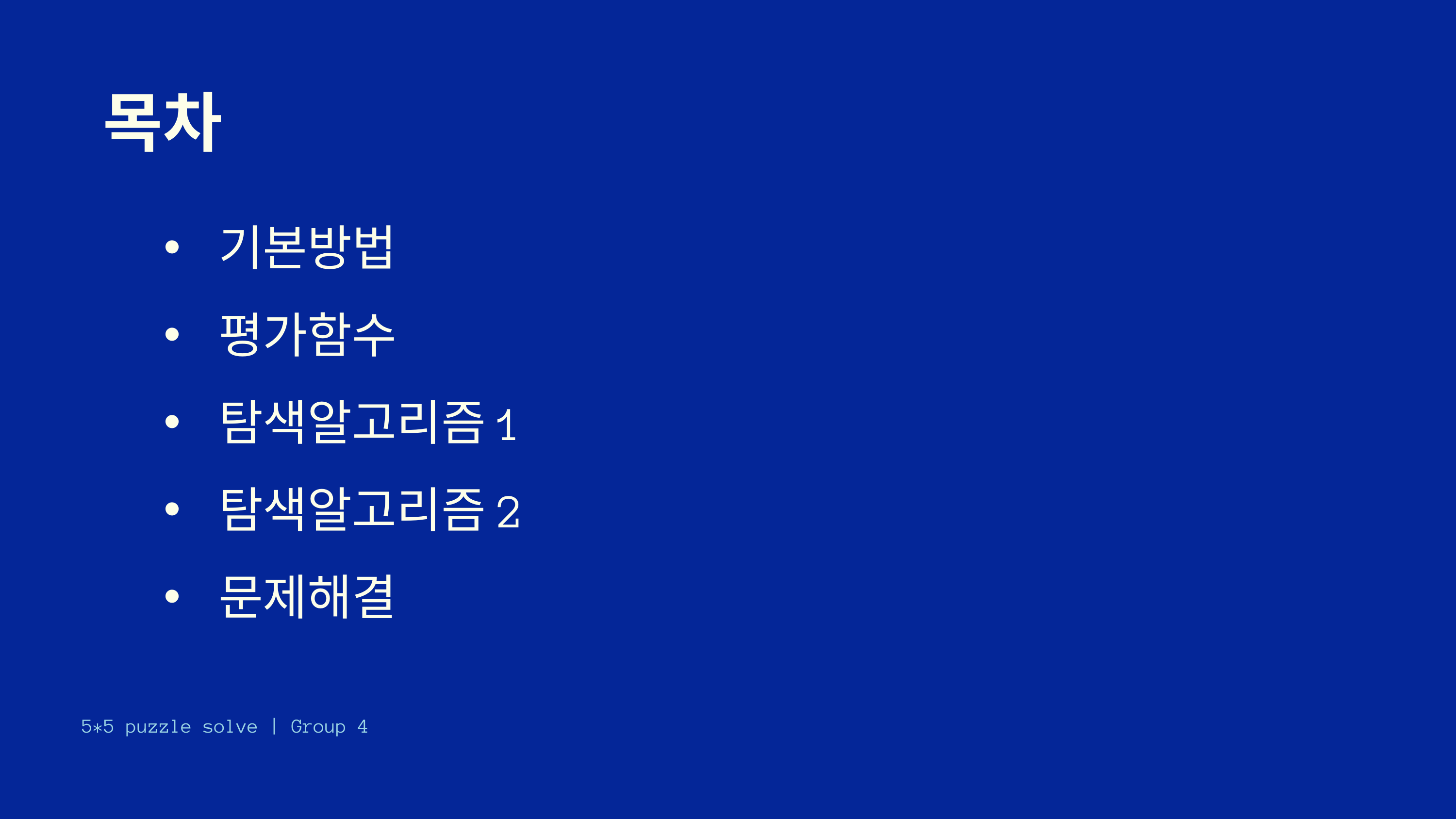

목차
기본방법
평가함수
탐색알고리즘1
탐색알고리즘2
문제해결
5*5 puzzle solve | Group 4